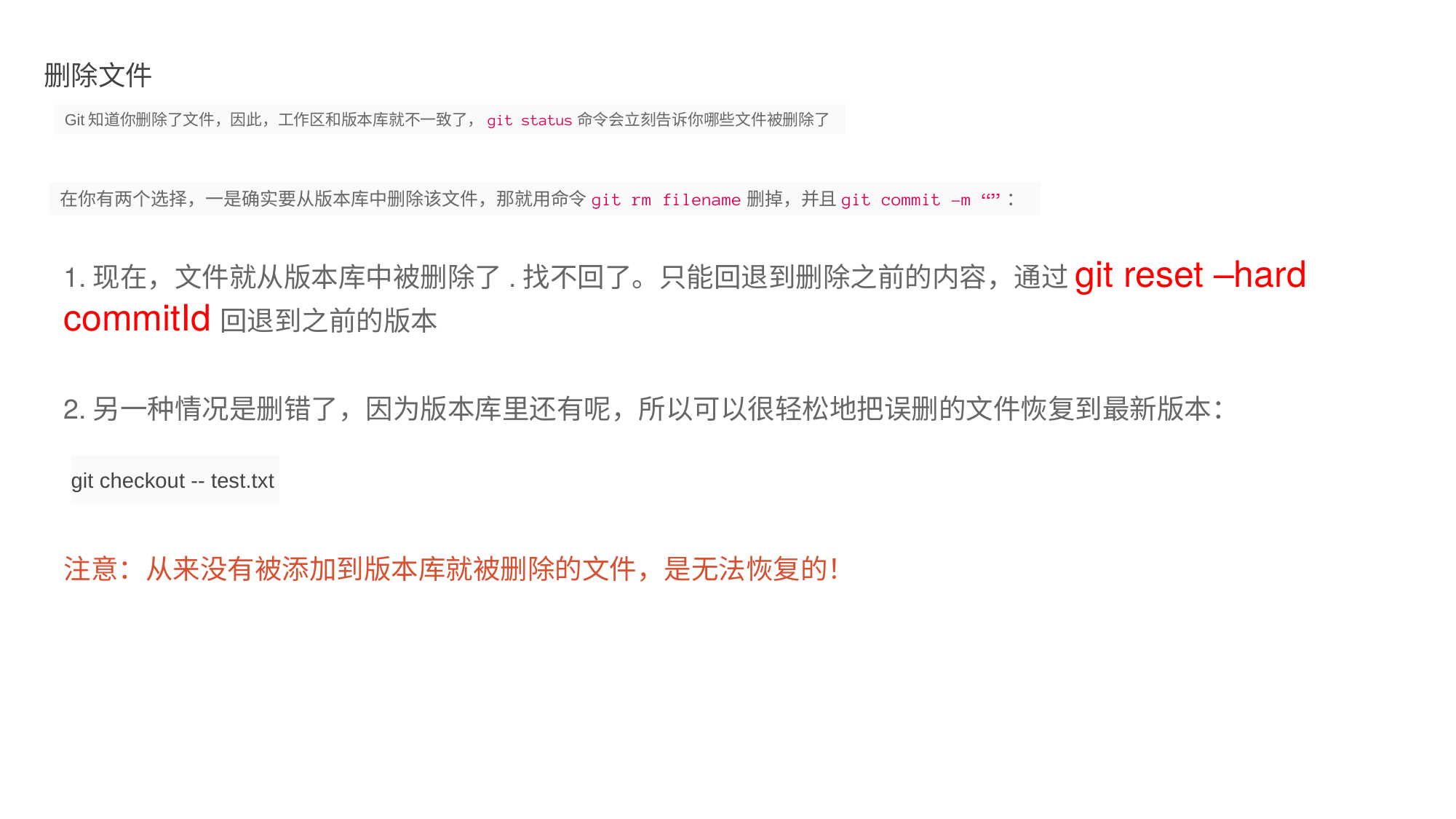

删除文件
Git知道你删除了文件，因此，工作区和版本库就不一致了，git status命令会立刻告诉你哪些文件被删除了
在你有两个选择，一是确实要从版本库中删除该文件，那就用命令git rm filename删掉，并且git commit –m “”：
1.现在，文件就从版本库中被删除了.找不回了。只能回退到删除之前的内容，通过git reset –hard commitId回退到之前的版本
2.另一种情况是删错了，因为版本库里还有呢，所以可以很轻松地把误删的文件恢复到最新版本：
git checkout -- test.txt
注意：从来没有被添加到版本库就被删除的文件，是无法恢复的！